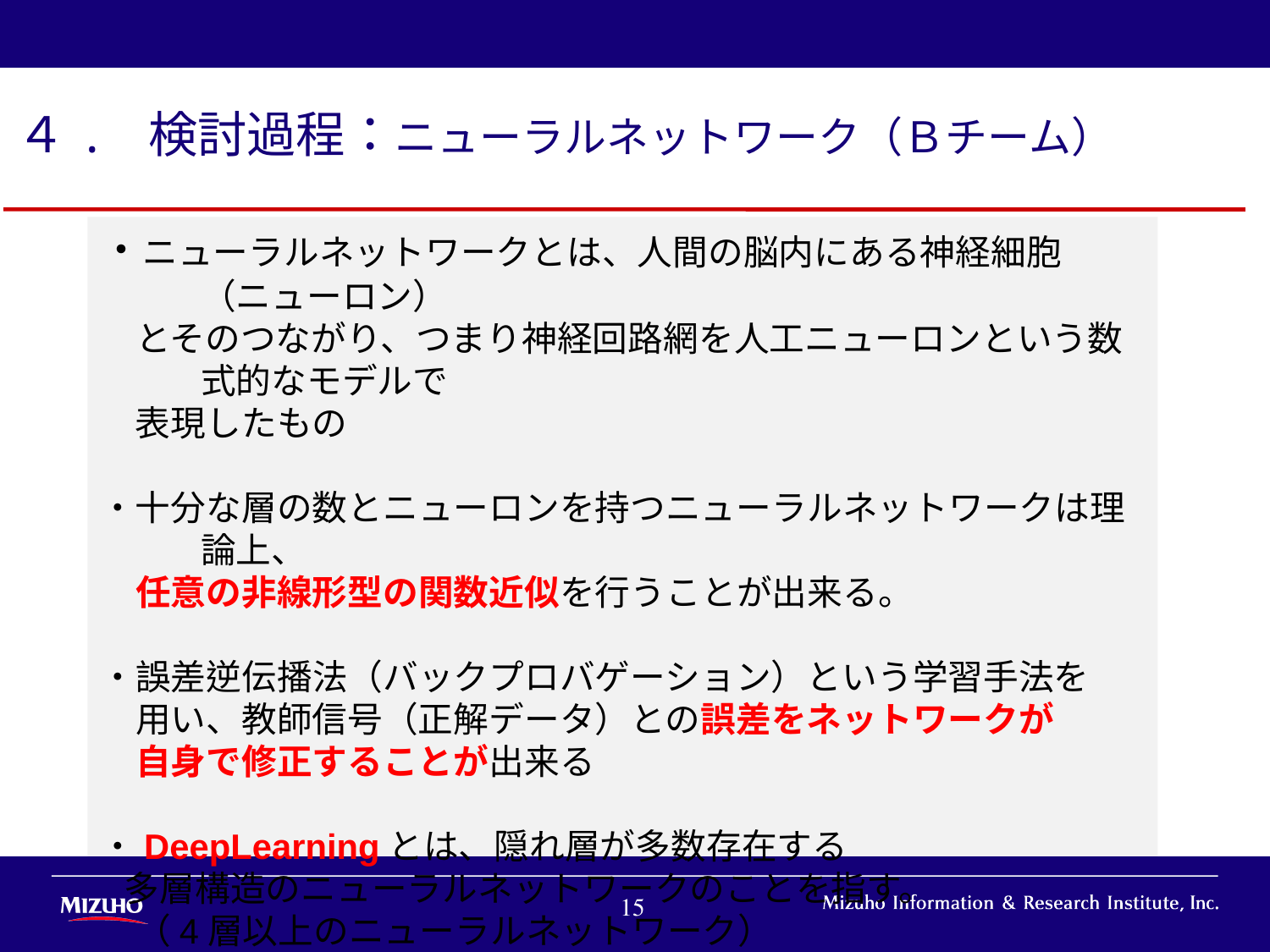

４. 検討過程：ニューラルネットワーク（Ｂチーム）

・ニューラルネットワークとは、人間の脳内にある神経細胞（ニューロン）
　とそのつながり、つまり神経回路網を人工ニューロンという数式的なモデルで
　表現したもの

・十分な層の数とニューロンを持つニューラルネットワークは理論上、
　任意の非線形型の関数近似を行うことが出来る。

・誤差逆伝播法（バックプロバゲーション）という学習手法を
　用い、教師信号（正解データ）との誤差をネットワークが
　自身で修正することが出来る

・DeepLearningとは、隠れ層が多数存在する
  多層構造のニューラルネットワークのことを指す。
　（4層以上のニューラルネットワーク）